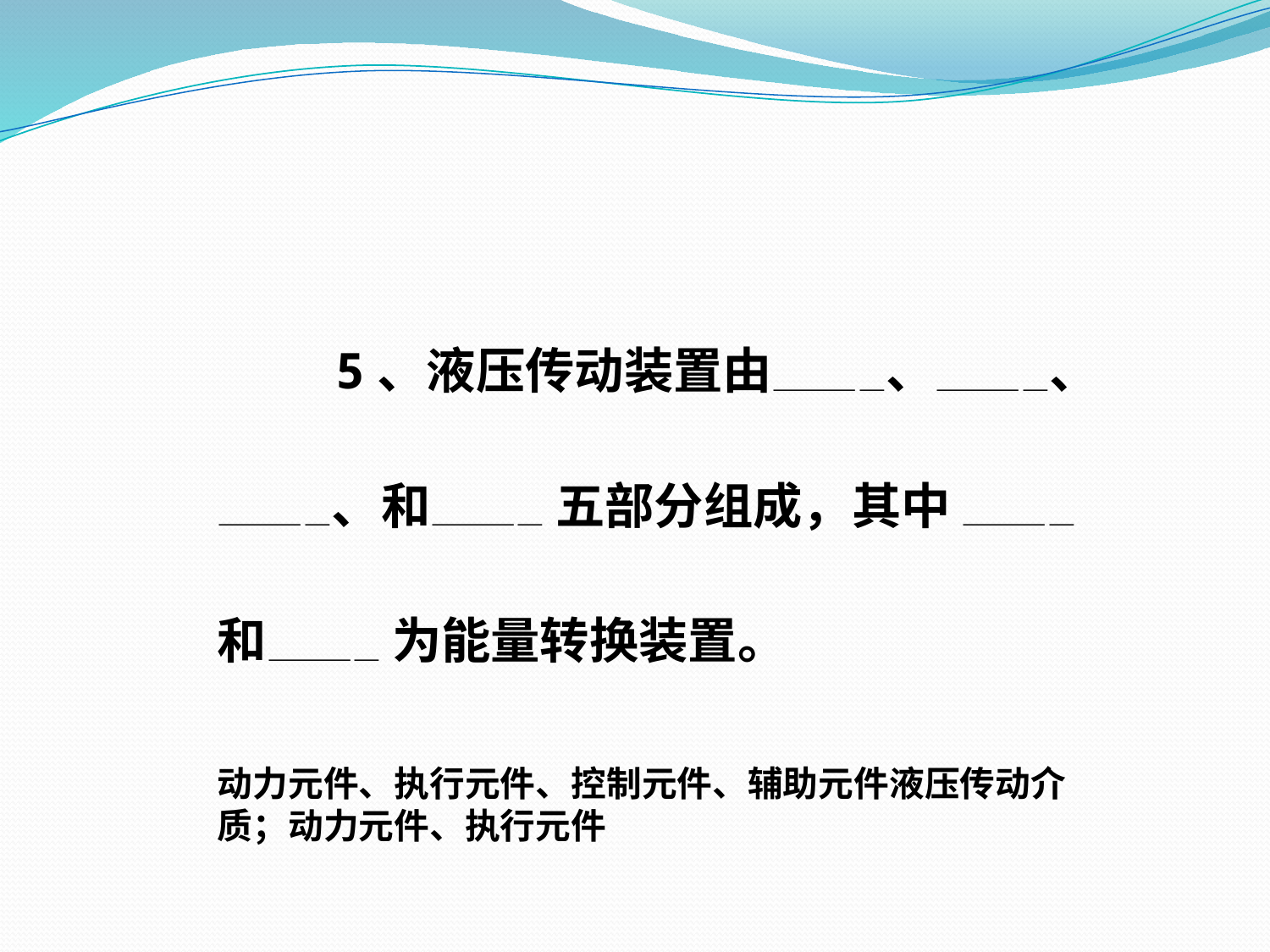

5、液压传动装置由————、————、 ————、和———— 五部分组成，其中 ————和———— 为能量转换装置。

动力元件、执行元件、控制元件、辅助元件液压传动介质；动力元件、执行元件